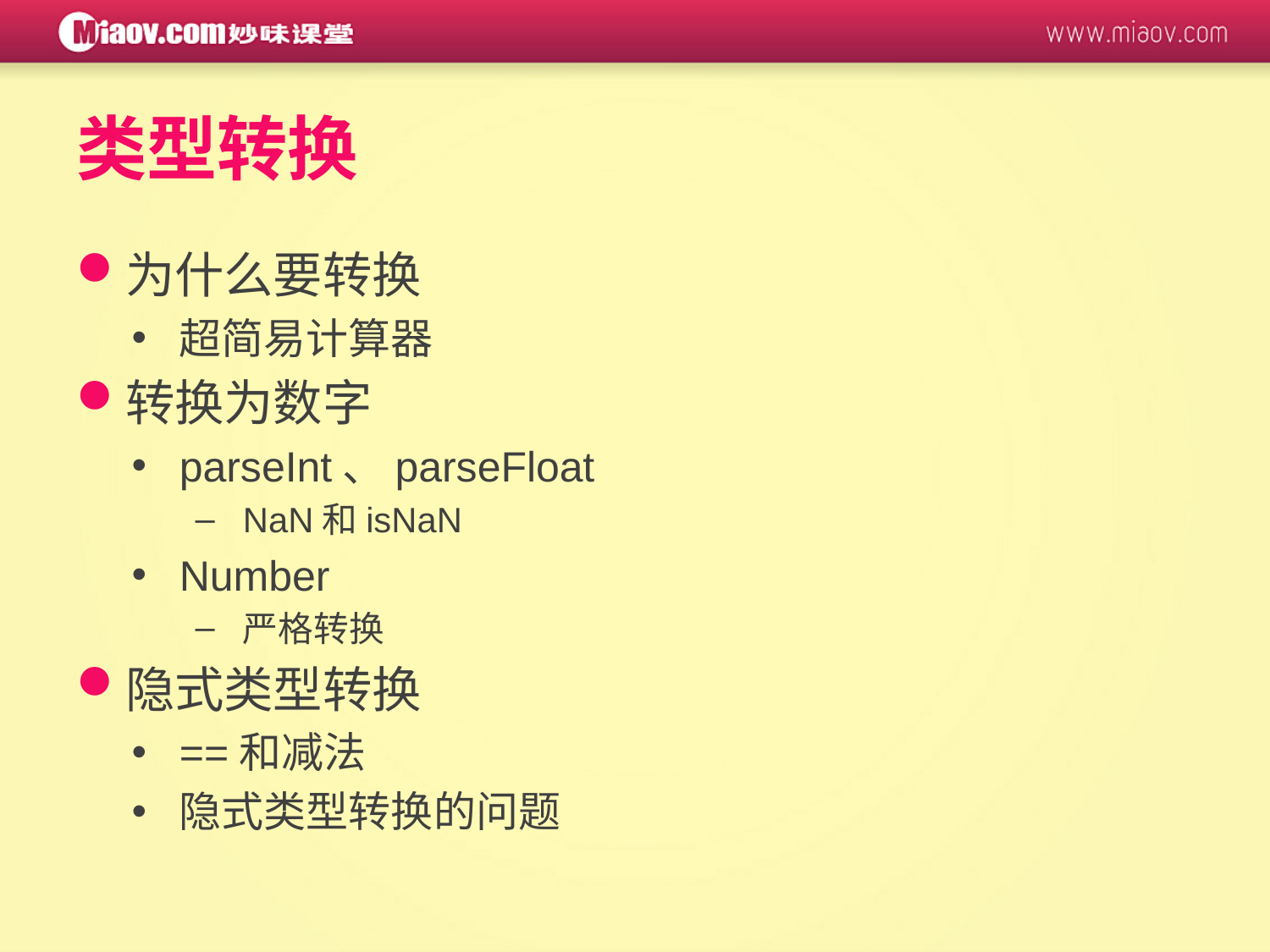

# 类型转换
为什么要转换
超简易计算器
转换为数字
parseInt、parseFloat
NaN和isNaN
Number
严格转换
隐式类型转换
==和减法
隐式类型转换的问题